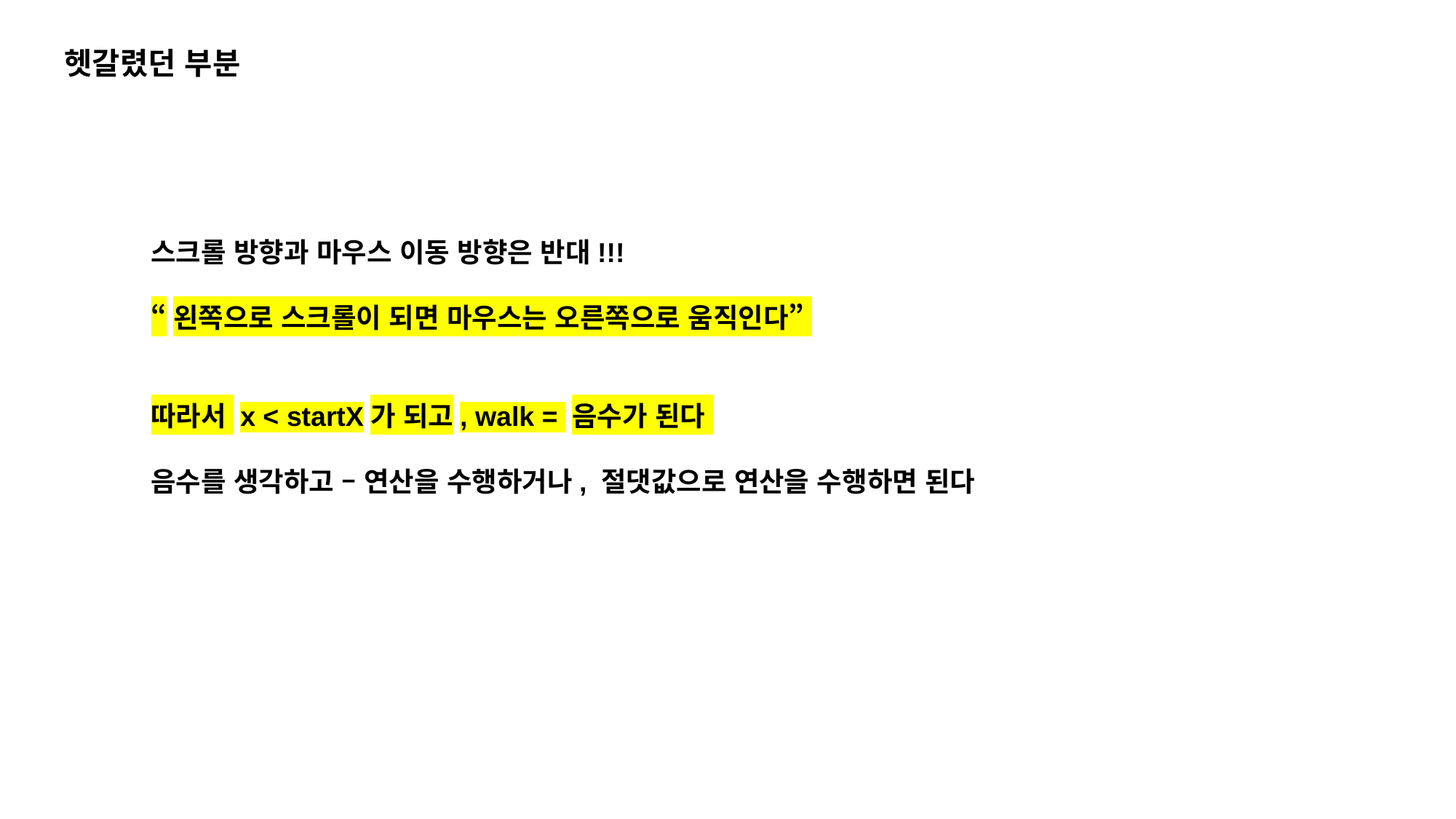

헷갈렸던 부분
스크롤 방향과 마우스 이동 방향은 반대!!!

“왼쪽으로 스크롤이 되면 마우스는 오른쪽으로 움직인다”

따라서 x < startX가 되고, walk = 음수가 된다

음수를 생각하고 – 연산을 수행하거나, 절댓값으로 연산을 수행하면 된다